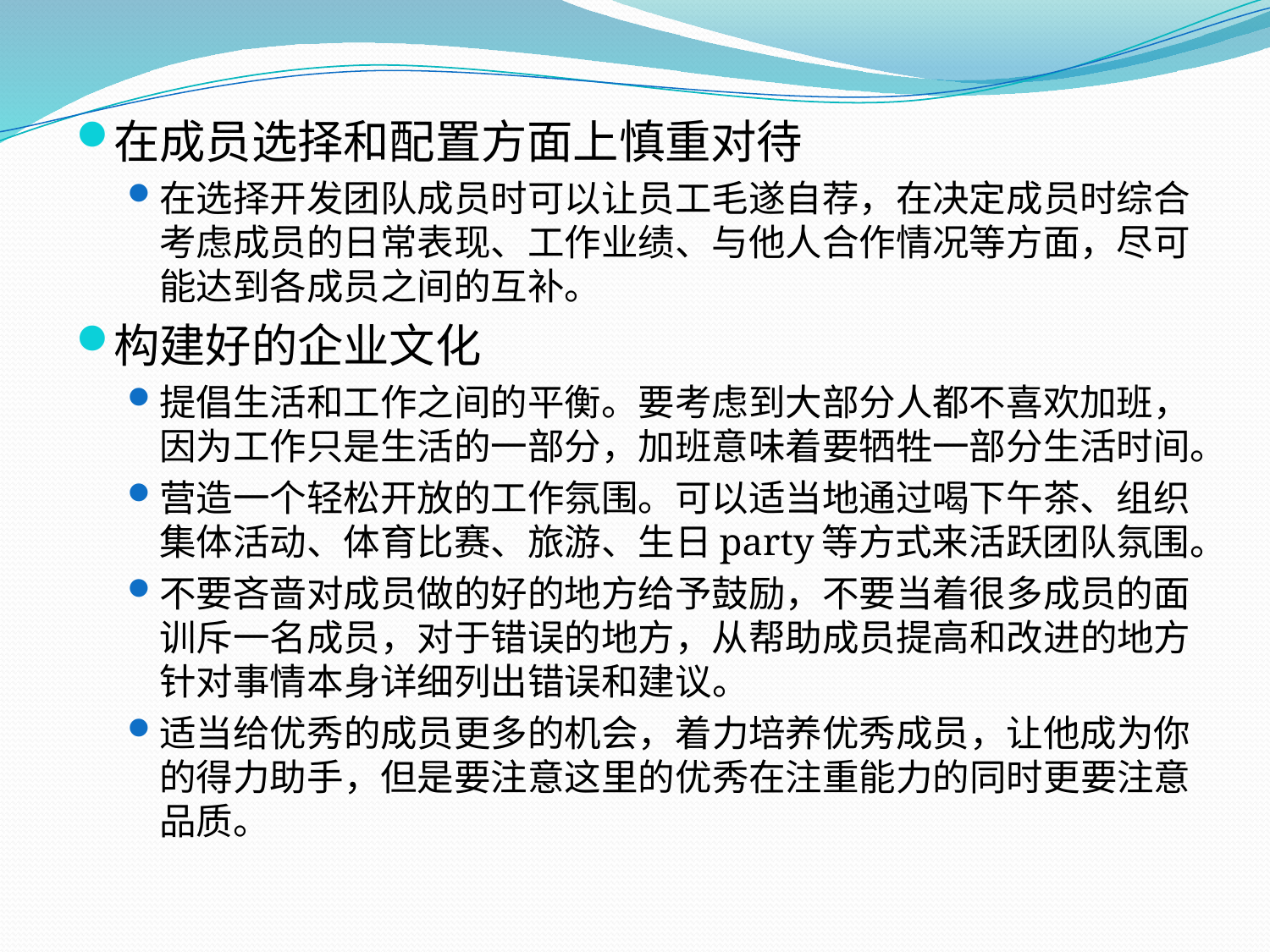

在成员选择和配置方面上慎重对待
在选择开发团队成员时可以让员工毛遂自荐，在决定成员时综合考虑成员的日常表现、工作业绩、与他人合作情况等方面，尽可能达到各成员之间的互补。
构建好的企业文化
提倡生活和工作之间的平衡。要考虑到大部分人都不喜欢加班，因为工作只是生活的一部分，加班意味着要牺牲一部分生活时间。
营造一个轻松开放的工作氛围。可以适当地通过喝下午茶、组织集体活动、体育比赛、旅游、生日party等方式来活跃团队氛围。
不要吝啬对成员做的好的地方给予鼓励，不要当着很多成员的面训斥一名成员，对于错误的地方，从帮助成员提高和改进的地方针对事情本身详细列出错误和建议。
适当给优秀的成员更多的机会，着力培养优秀成员，让他成为你的得力助手，但是要注意这里的优秀在注重能力的同时更要注意品质。